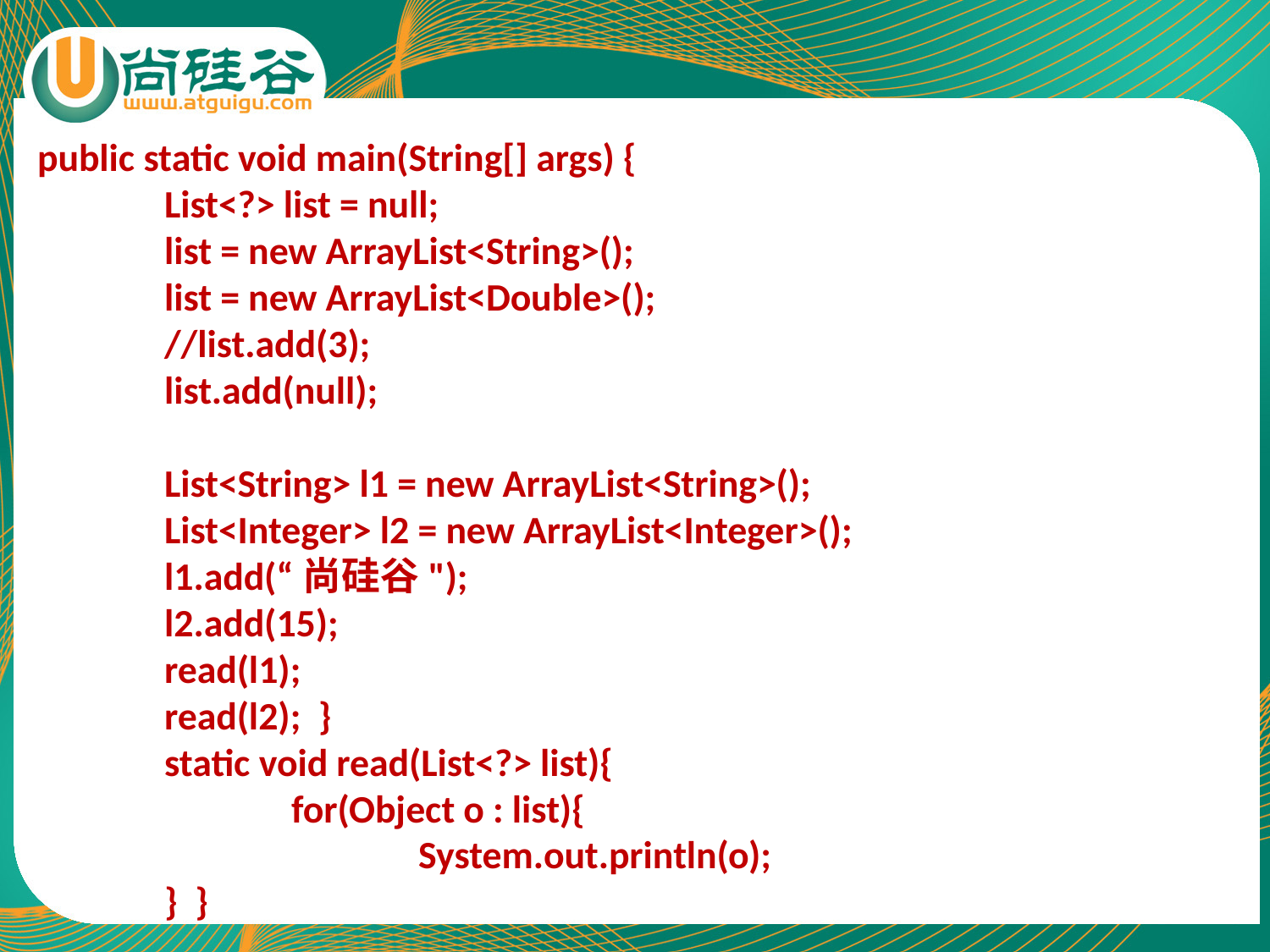

public static void main(String[] args) {
	List<?> list = null;
	list = new ArrayList<String>();
	list = new ArrayList<Double>();
	//list.add(3);
	list.add(null);

	List<String> l1 = new ArrayList<String>();
	List<Integer> l2 = new ArrayList<Integer>();
	l1.add(“尚硅谷");
	l2.add(15);
	read(l1);
	read(l2);  }
	static void read(List<?> list){
		for(Object o : list){
			System.out.println(o);
	}  }